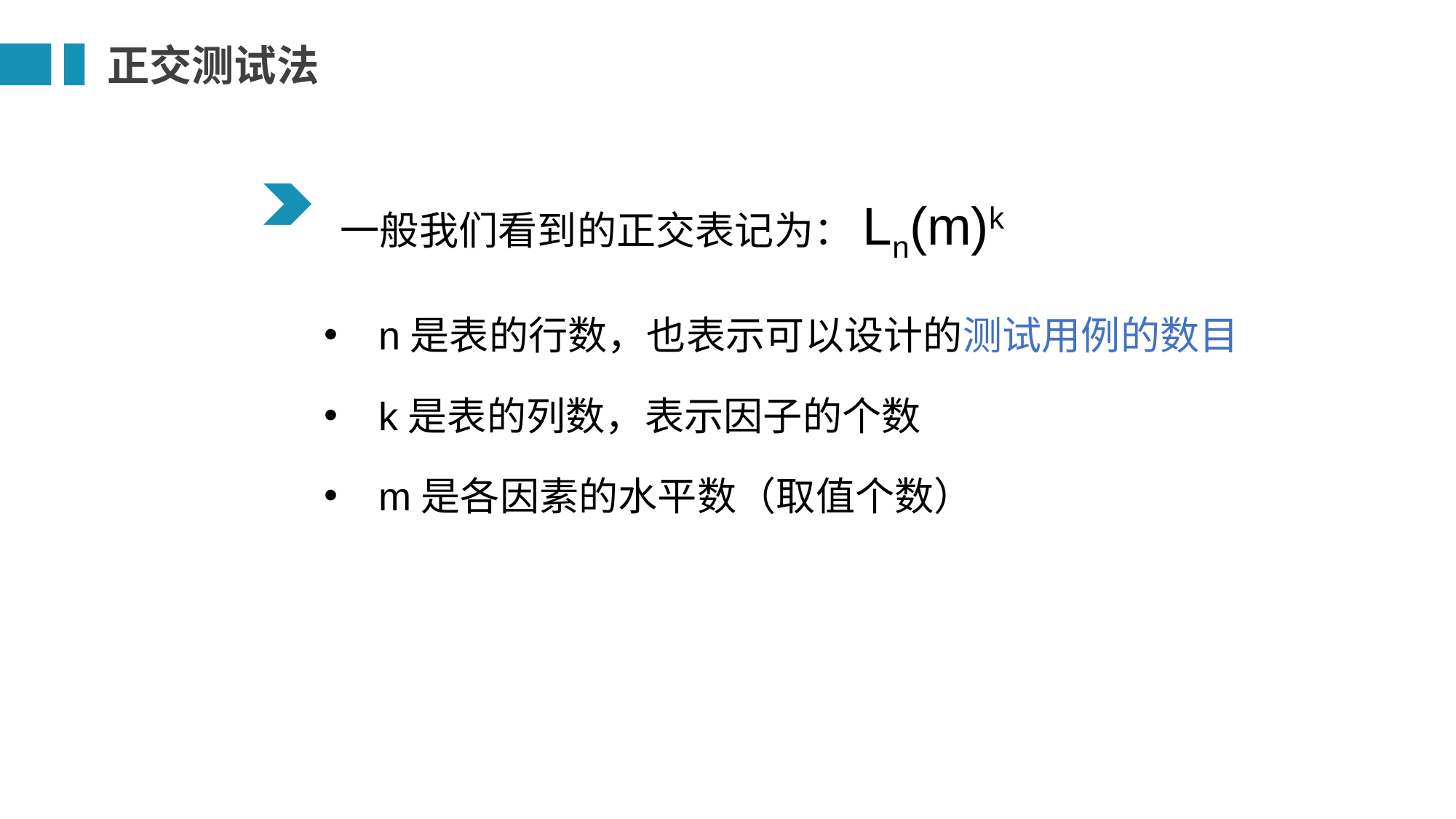

正交测试法

一般我们看到的正交表记为：Ln(m)k

n是表的行数，也表示可以设计的测试用例的数目
k是表的列数，表示因子的个数
m是各因素的水平数（取值个数）

103